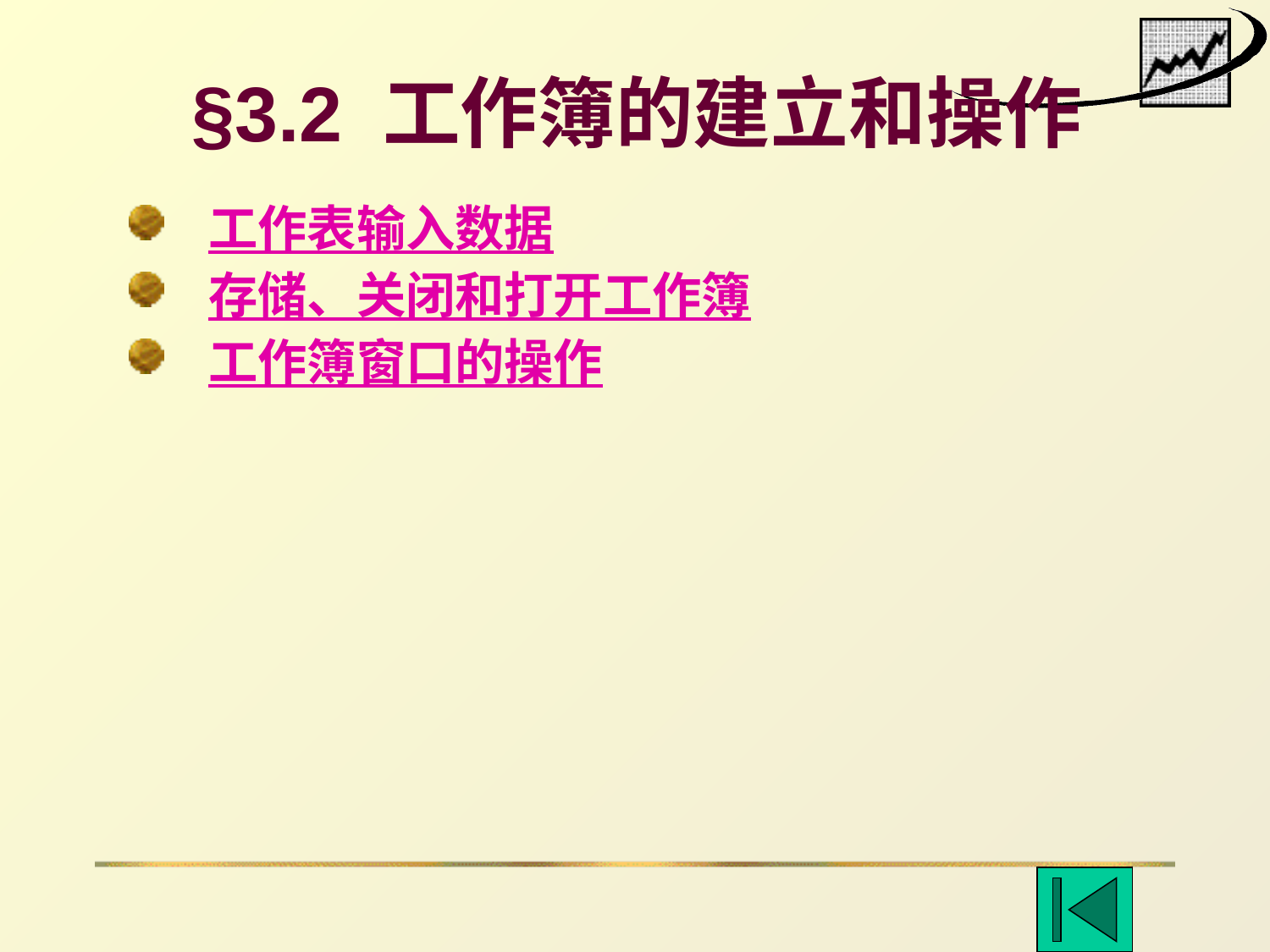

§3.2 工作簿的建立和操作
工作表输入数据
存储、关闭和打开工作簿
工作簿窗口的操作